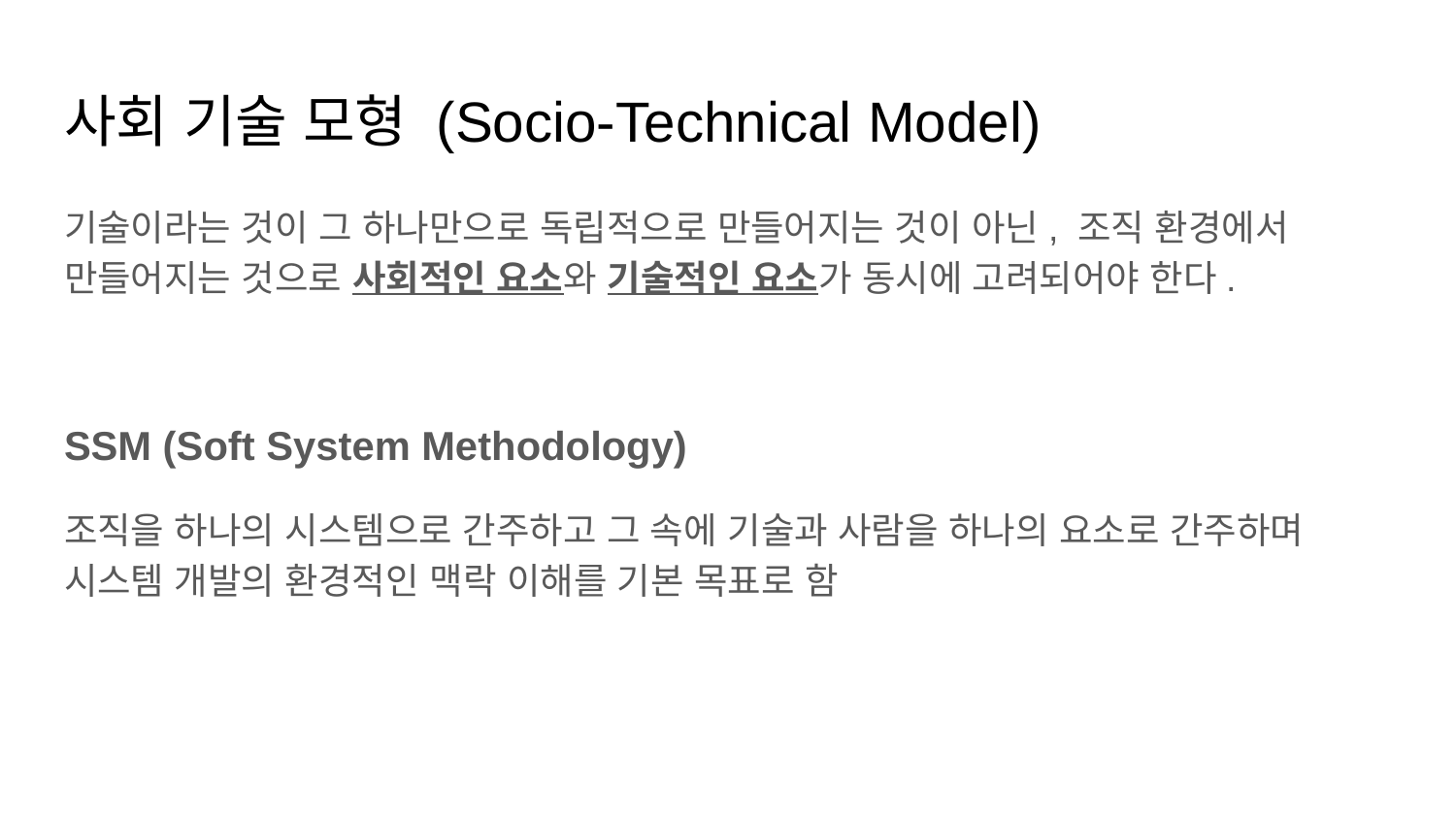

# 사회 기술 모형 (Socio-Technical Model)
기술이라는 것이 그 하나만으로 독립적으로 만들어지는 것이 아닌, 조직 환경에서 만들어지는 것으로 사회적인 요소와 기술적인 요소가 동시에 고려되어야 한다.

SSM (Soft System Methodology)
조직을 하나의 시스템으로 간주하고 그 속에 기술과 사람을 하나의 요소로 간주하며 시스템 개발의 환경적인 맥락 이해를 기본 목표로 함